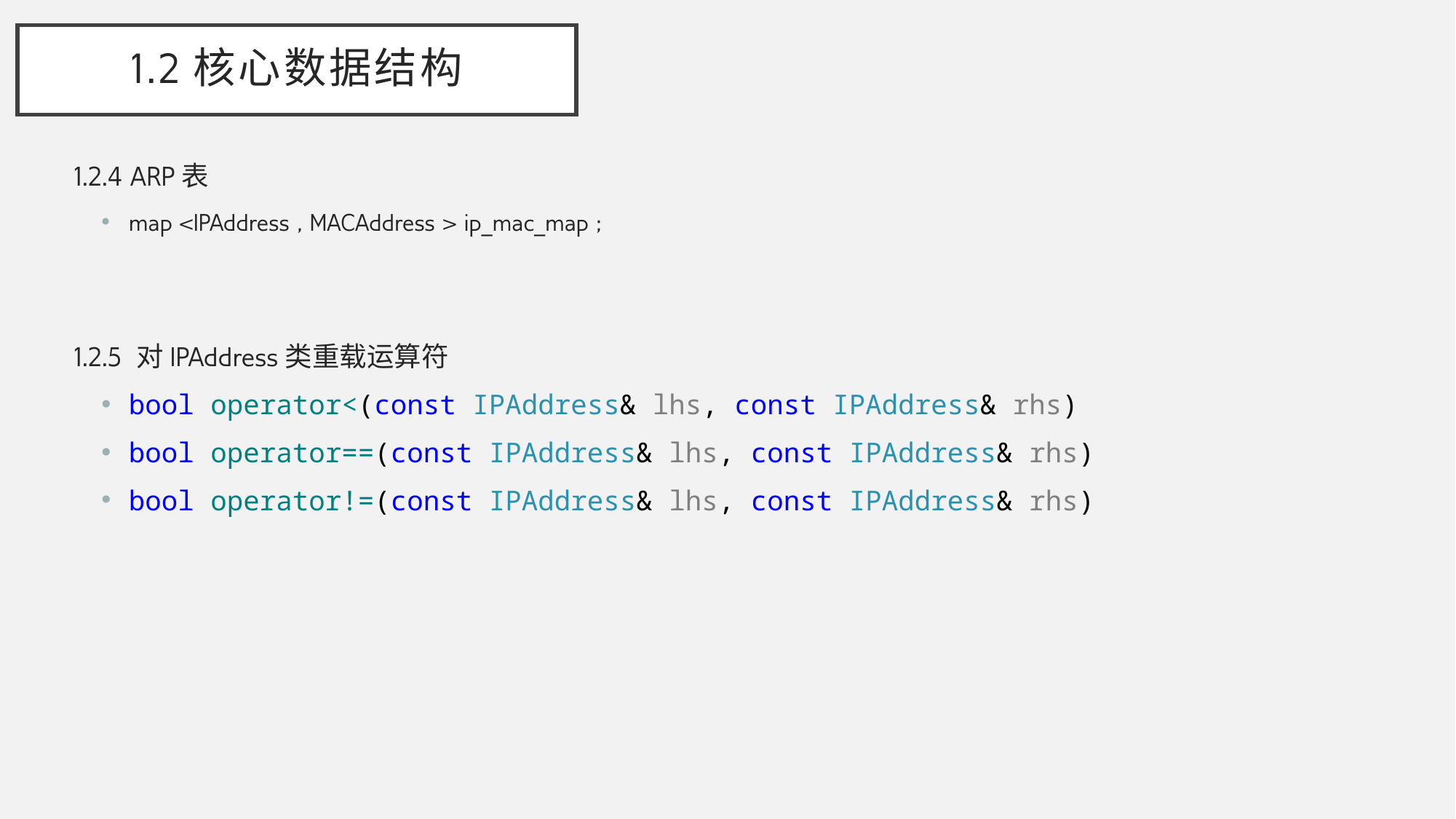

# 1.2核心数据结构
1.2.4 ARP表
map <IPAddress , MACAddress > ip_mac_map ;

1.2.5 对IPAddress类重载运算符
bool operator<(const IPAddress& lhs, const IPAddress& rhs)
bool operator==(const IPAddress& lhs, const IPAddress& rhs)
bool operator!=(const IPAddress& lhs, const IPAddress& rhs)